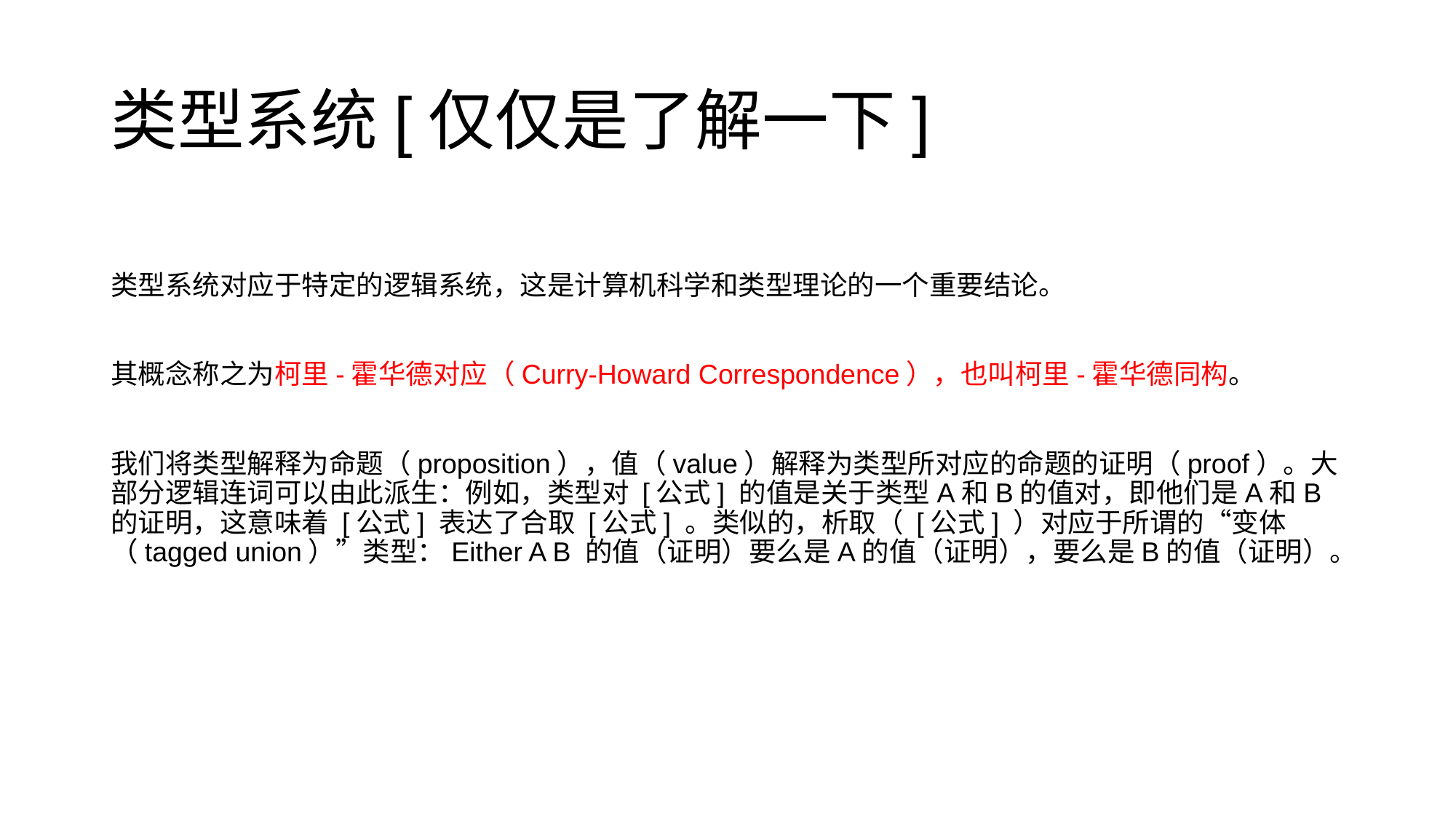

# 类型系统[仅仅是了解一下]

类型系统对应于特定的逻辑系统，这是计算机科学和类型理论的一个重要结论。

其概念称之为柯里-霍华德对应（Curry-Howard Correspondence），也叫柯里-霍华德同构。

我们将类型解释为命题（proposition），值（value）解释为类型所对应的命题的证明（proof）。大部分逻辑连词可以由此派生：例如，类型对 [公式] 的值是关于类型A和B的值对，即他们是A和B的证明，这意味着 [公式] 表达了合取 [公式] 。类似的，析取（ [公式] ）对应于所谓的“变体（tagged union）”类型：Either A B 的值（证明）要么是A的值（证明），要么是B的值（证明）。